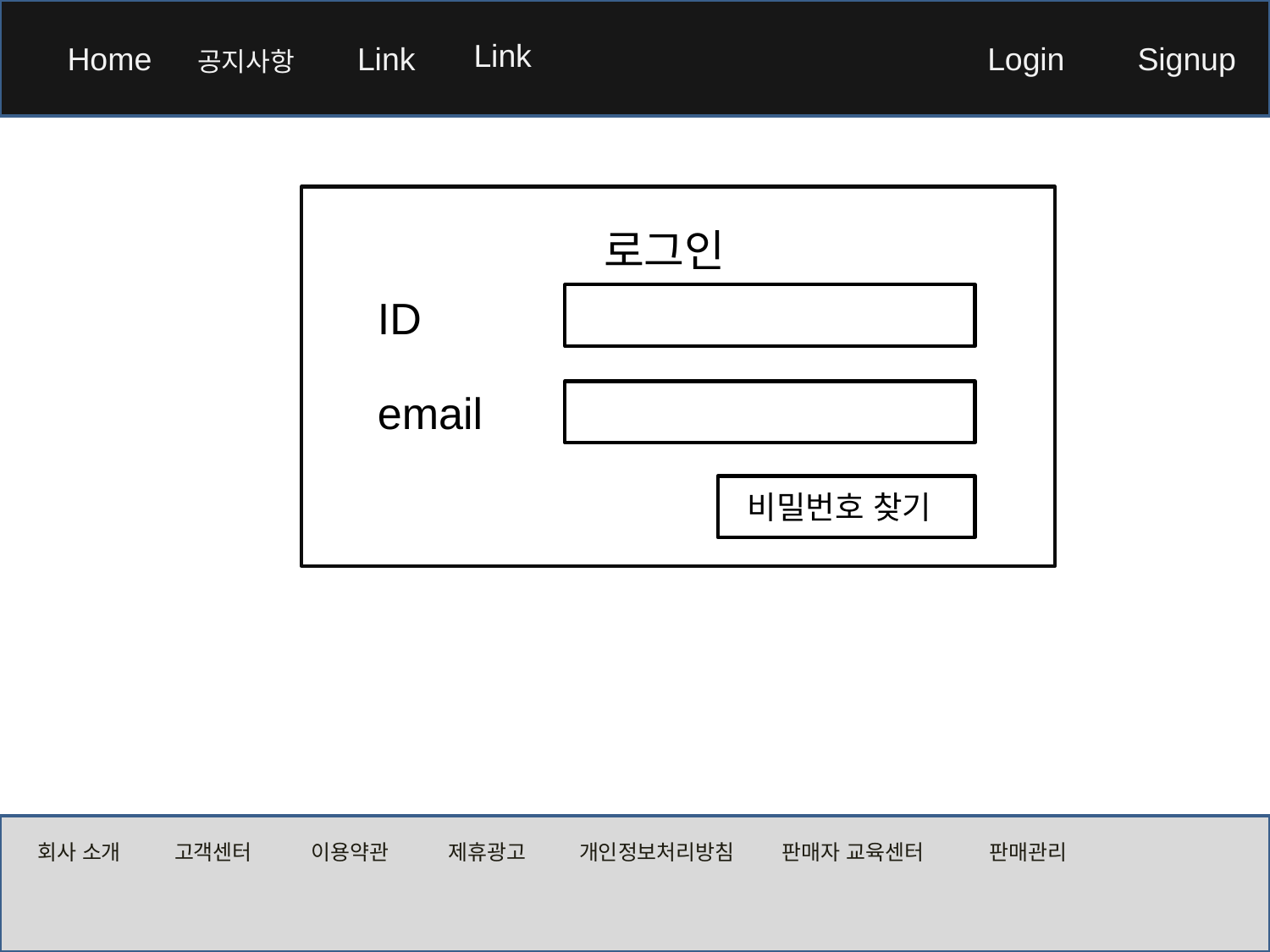

비밀번호 찾기 버튼
클릭 시
Link
Home
Link
Login
Signup
공지사항

로그인
ID

email

비밀번호 찾기

회사 소개         고객센터          이용약관          제휴광고         개인정보처리방침        판매자 교육센터           판매관리